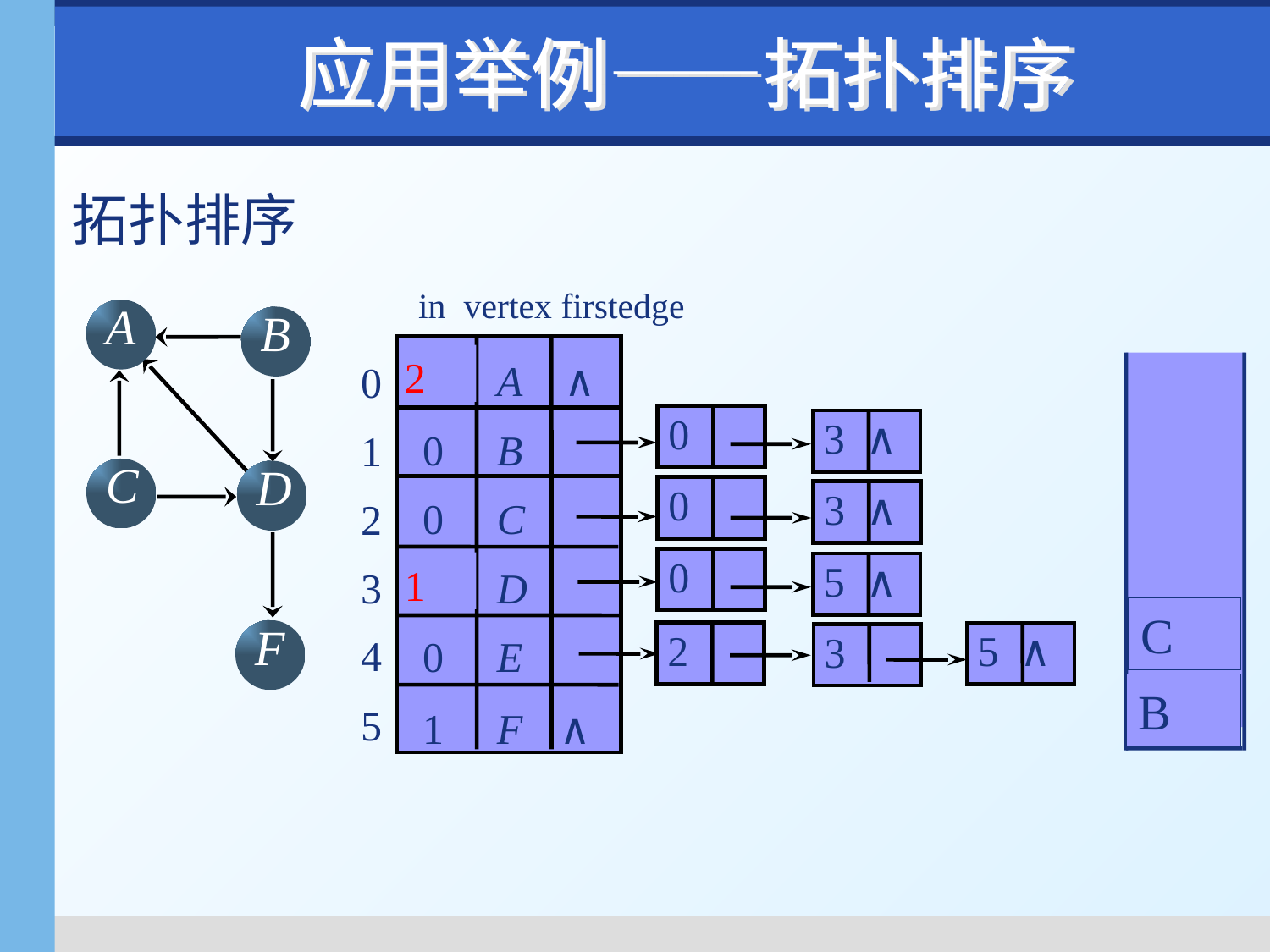

应用举例——拓扑排序
拓扑排序
 in  vertex firstedge
A

B

 3     A    ∧
 0     B
 0     C
 2     D
 0     E
 1     F      ∧

0
1
2
3
4
5

2

C

 0

 3  ∧

D

 0
 3  ∧

 0

1

 5  ∧

C
F

 2

 5  ∧
 3

B